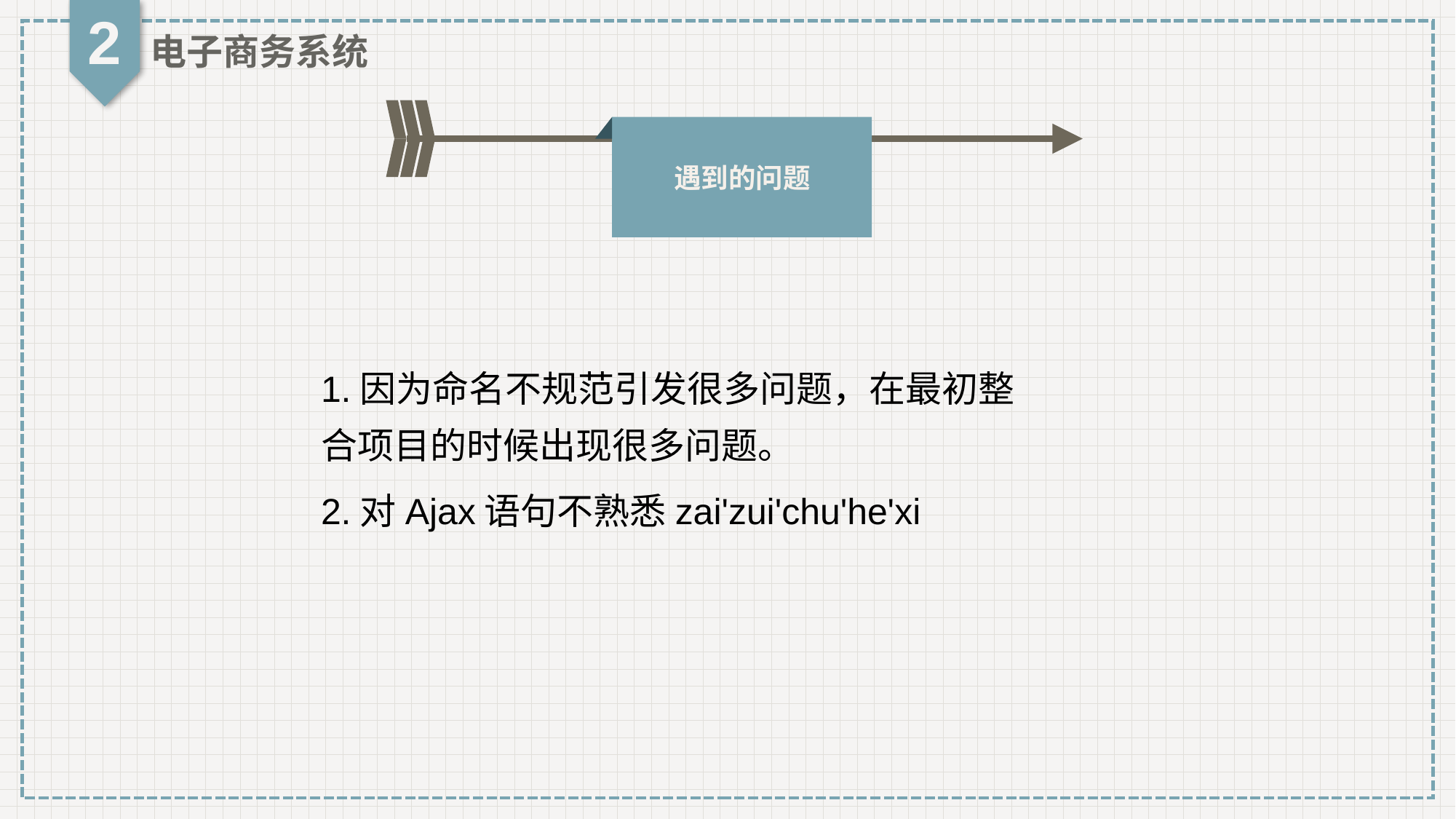

2
电子商务系统

遇到的问题
1.因为命名不规范引发很多问题，在最初整合项目的时候出现很多问题。
2.对Ajax语句不熟悉zai'zui'chu'he'xi